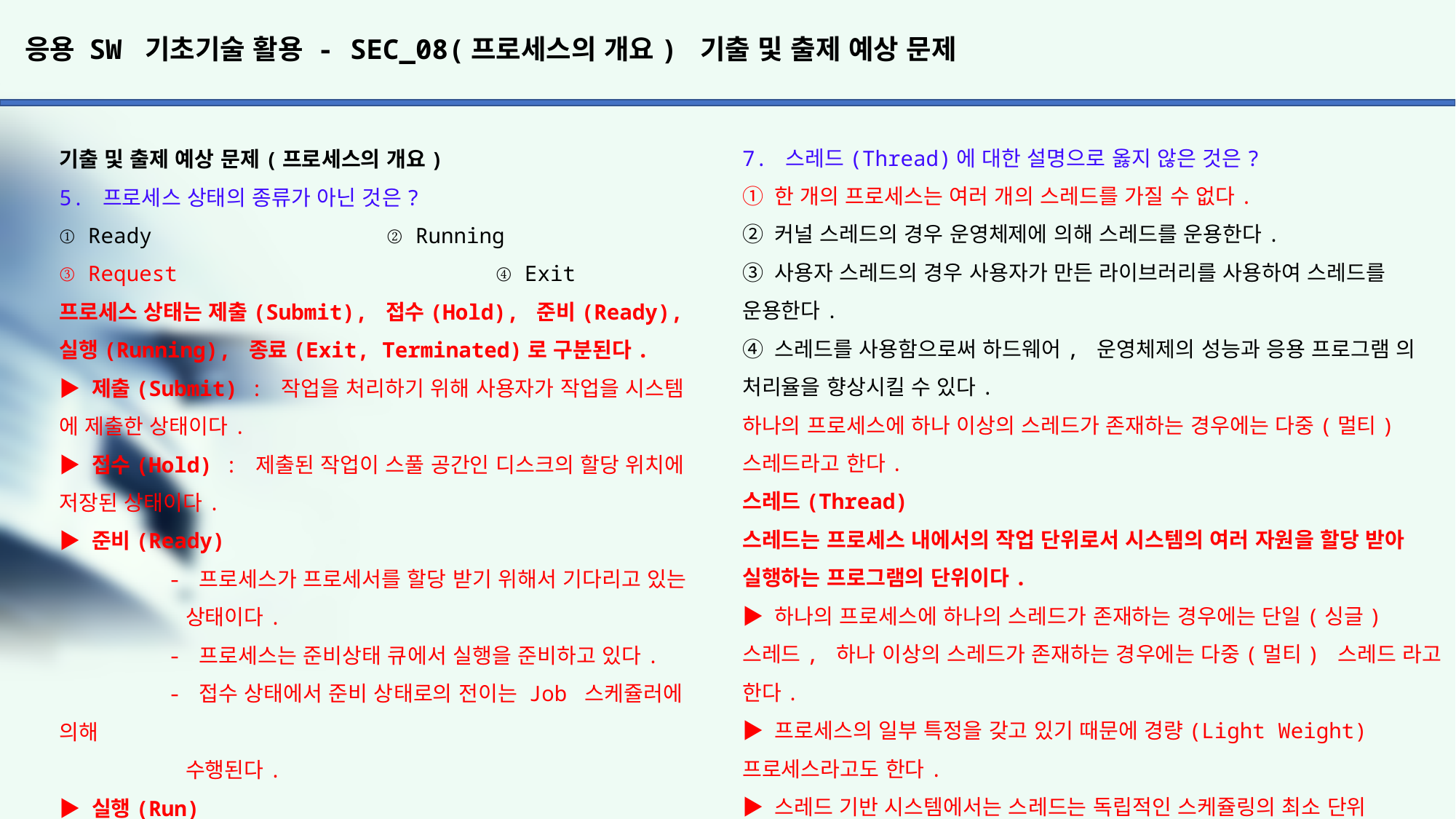

# 응용 SW 기초기술 활용 - SEC_08(프로세스의 개요) 기출 및 출제 예상 문제
7. 스레드(Thread)에 대한 설명으로 옳지 않은 것은?
① 한 개의 프로세스는 여러 개의 스레드를 가질 수 없다.
② 커널 스레드의 경우 운영체제에 의해 스레드를 운용한다.
③ 사용자 스레드의 경우 사용자가 만든 라이브러리를 사용하여 스레드를 운용한다.
④ 스레드를 사용함으로써 하드웨어, 운영체제의 성능과 응용 프로그램 의 처리율을 향상시킬 수 있다.
하나의 프로세스에 하나 이상의 스레드가 존재하는 경우에는 다중(멀티)
스레드라고 한다.
스레드(Thread)
스레드는 프로세스 내에서의 작업 단위로서 시스템의 여러 자원을 할당 받아 실행하는 프로그램의 단위이다.
▶ 하나의 프로세스에 하나의 스레드가 존재하는 경우에는 단일(싱글) 스레드, 하나 이상의 스레드가 존재하는 경우에는 다중(멀티) 스레드 라고 한다.
▶ 프로세스의 일부 특정을 갖고 있기 때문에 경량(Light Weight) 프로세스라고도 한다.
▶ 스레드 기반 시스템에서는 스레드는 독립적인 스케쥴링의 최소 단위
로서 프로세스의 역할을 담당한다.
▶ 동일 프로세스 환경에 서로 독립적인 다중 수행이 가능하다.
▶ 스레드 사용의 장점
- 하나의 프로세스를 여러 개의 스레드로 생성하여 병행성을 증진 시킬 수 있다.
- 하드웨어, 운영체제의 성능과 응용 프로그램의 처리율을 향상시킬 수 있다.
- 응용 프로그램의 응답 시간(Response Time)을 단축시킬 수 있다.
- 실행 환경을 공유시켜 기억장소의 낭비가 줄어든다.
- 프로세스들 간의 통신(IPC)이 향상된다.
- 스레드는 공통적으로 접근 가능한 기억장치를 통해 효율적으로 통신한다.
8. 프로세스와 관련한 설명으로 틀린 것은?
① 프로세스가 준비 상태에서 프로세서가 배당되어 실행 상태로 변화 하는 것을 디스패치(Dispatch)라고 한다.
② 프로세스 제어 블록(PCB, Process Control Block)은 프로세스 식별자, 프로세스 상태 등의 정보로 구성된다.
③ 이전 프로세스의 상태 레지스터 내용을 보관하고 다른 프로세스의 레지스터를 적재하는 과정을 문맥 교환(Context Switching)이라고 한다.
④ 프로세스는 스레드(Thread) 내에서 실행되는 흐름의 단위이며, 스레드와 달리 주소 공간에 실행 스택(Stack)이 없다.
스레드(Thread)가 프로세스 내에서의 작업 단위이다.

기출 및 출제 예상 문제(프로세스의 개요)
5. 프로세스 상태의 종류가 아닌 것은?
① Ready			② Running
③ Request			④ Exit
프로세스 상태는 제출(Submit), 접수(Hold), 준비(Ready), 실행(Running), 종료(Exit, Terminated)로 구분된다.
▶ 제출(Submit) : 작업을 처리하기 위해 사용자가 작업을 시스템
에 제출한 상태이다.
▶ 접수(Hold) : 제출된 작업이 스풀 공간인 디스크의 할당 위치에 저장된 상태이다.
▶ 준비(Ready)
	- 프로세스가 프로세서를 할당 받기 위해서 기다리고 있는
	  상태이다.
	- 프로세스는 준비상태 큐에서 실행을 준비하고 있다.
	- 접수 상태에서 준비 상태로의 전이는 Job 스케쥴러에 의해
	  수행된다.
▶ 실행(Run)
	- 준비상태 큐에 있는 프로세스가 프로세서를 할당 받아서
	  실행되는 상태이다.
	- 프로세스 수행이 완료되기 전에 프로세스에게 주어진
	  프로세서 할당 시간이 종료(Timer Run Out)되면 프로세스
	  는 준비 상태로 전이된다.
	- 실행중인 프로세스에 입,출력(I/O) 처리가 필요하면 실행
	  중인 프로세스는 대기 상태로 전이된다.
	- 준비 상태에서 실행 상태로의 전이는 CPU 스케쥴러에 의해
	  수행된다.
▶ 대기(Wait), 보류, 블록(Block) : 프로세스에 입, 출력 처리가
필요하면 현재 실행 중인 프로세스를 중단되고, 입, 출력 처리가 완료될 때까지 대기하고 있는 상태이다.
▶ 종료(Terminated, Exit) : 프로세스의 실행이 종료되고 프로세스 할당이 해제된 상태를 말한다.
6. 준비 상태에서 대기하고 있는 프로세스 중 하나가 스케줄링 되어 중앙처리장치를 할당 받아 실행 상태로 전이되는 과정을 무엇이라 하는가?
① 실행(Run)
③ 대기(Wait)
② 준비(Ready)
④ 디스패치(Dispatch)
프로세스 상태 전이 관련 용어
▶ Dispatch : 준비 상태에서 대기하고 있는 프로세스 중 하나가
프로세서(CPU)를 할당 받아 실행 상태로 전이되는 과정이다.
▶ Wake Up : 입, 출력 작업이 완료되어 프로세스가 대기 상태 에서 준비 상태로 전이되는 과정이다.
▶ Spooling : 입, 출력장치의 공유 및 상대적으로 느린 입, 출력
장치의 처리 속도를 보완하고 다중 프로그래밍 시스템의 성능을
향상시키기 위해서 입, 출력할 데이터를 직접 입, 출력 장치에 보내지 않고 나중에 한꺼번에 입, 출력하기 위해 디스크에 저장
하는 과정이다.
▶ 교통량 제어기(Traffic Controller) : 프로세스 상태에 대한 조사와 통보를 담당한다.